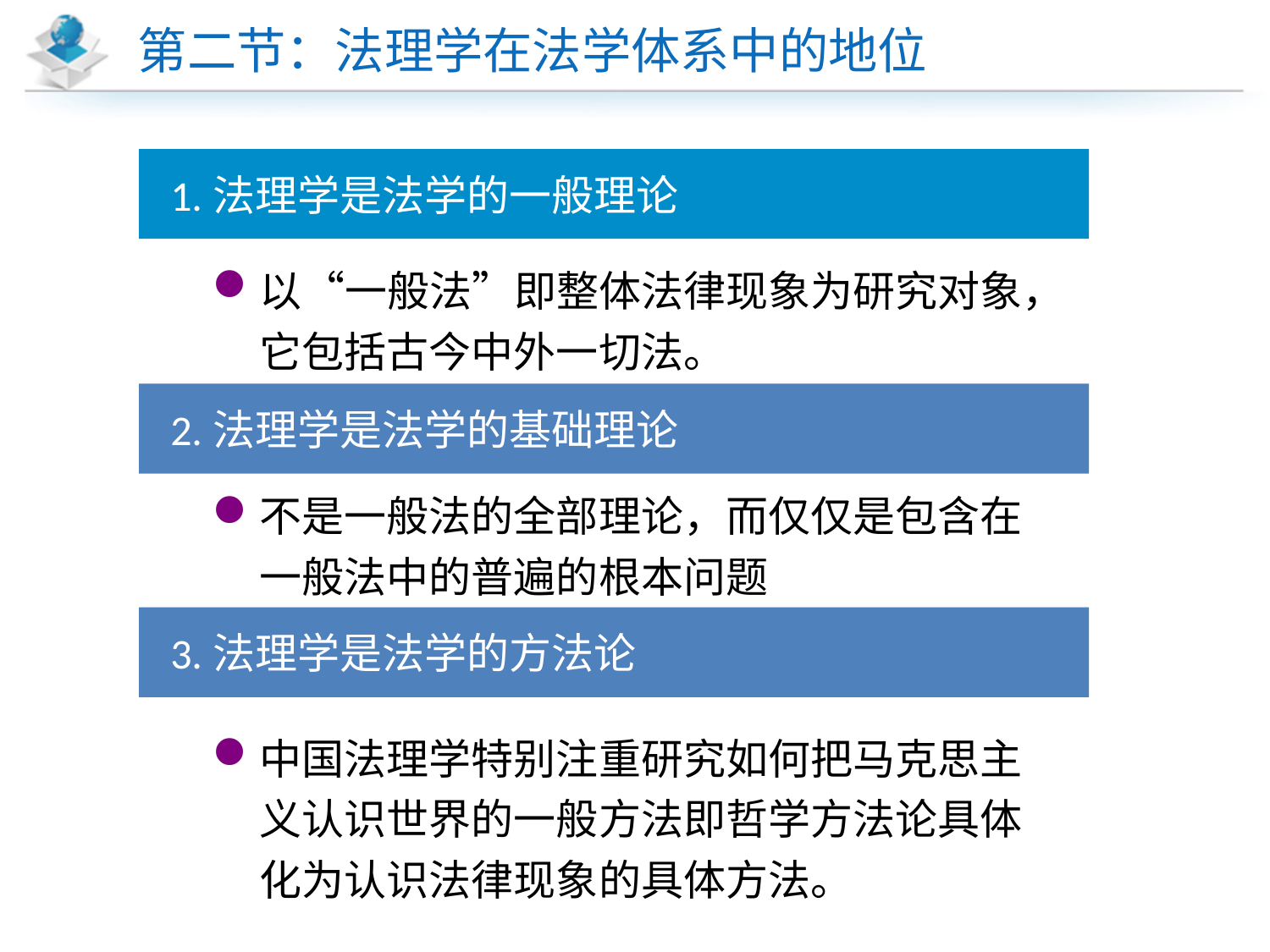

# 第二节：法理学在法学体系中的地位
  1.法理学是法学的一般理论
以“一般法”即整体法律现象为研究对象，它包括古今中外一切法。
  2.法理学是法学的基础理论
不是一般法的全部理论，而仅仅是包含在一般法中的普遍的根本问题
  3.法理学是法学的方法论
中国法理学特别注重研究如何把马克思主义认识世界的一般方法即哲学方法论具体化为认识法律现象的具体方法。